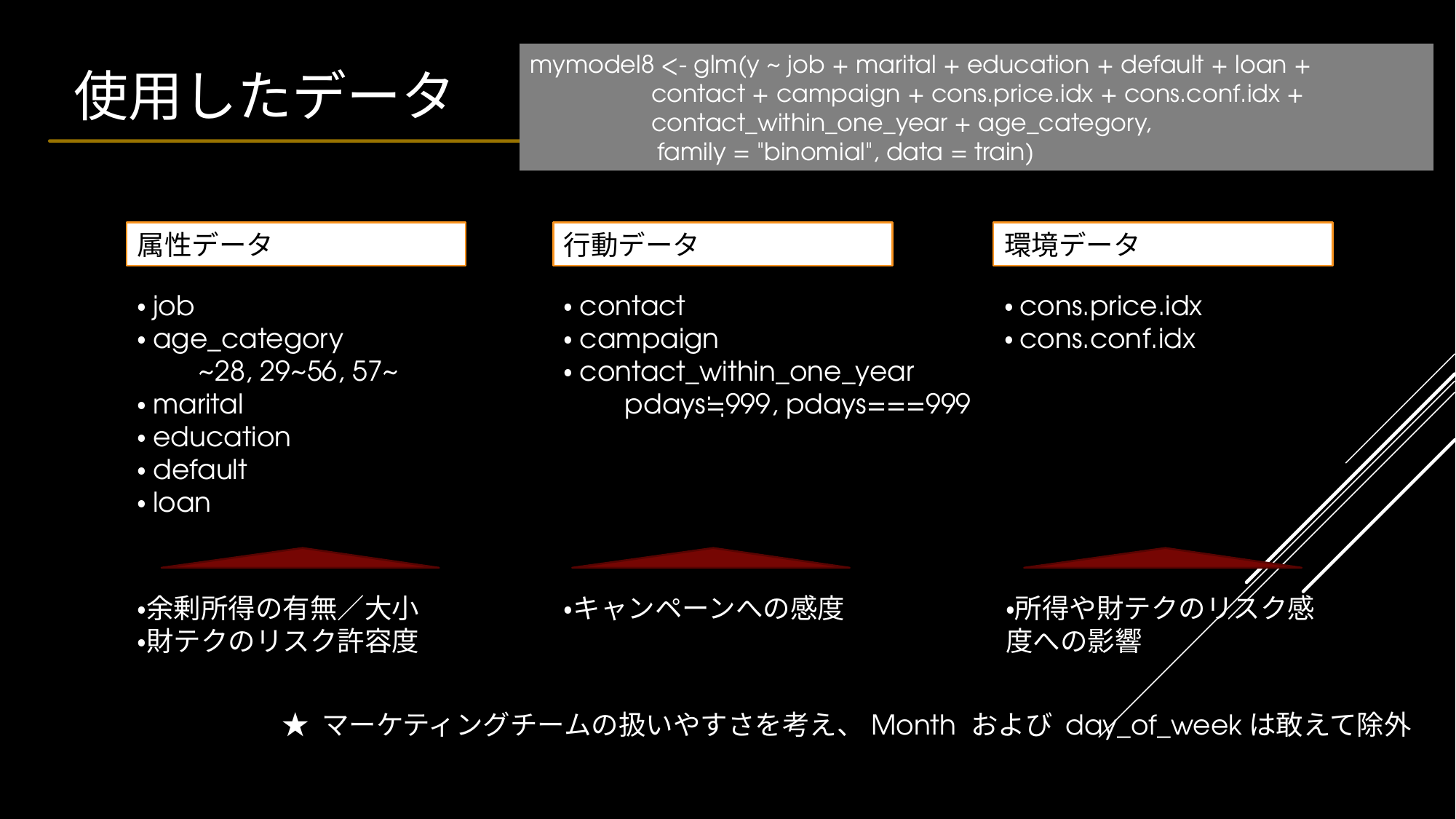

# 使用したデータ
mymodel8 <- glm(y ~ job + marital + education + default + loan +
                  contact + campaign + cons.price.idx + cons.conf.idx +
                  contact_within_one_year + age_category,
　　　　　family = "binomial", data = train)
属性データ
行動データ
環境データ
・job
・age_category
　　~28, 29~56, 57~
・marital
・education
・default
・loan
・contact
・campaign
・contact_within_one_year
        pdays≒999, pdays===999
・cons.price.idx
・cons.conf.idx

・余剰所得の有無／大小
・財テクのリスク許容度
・キャンペーンへの感度
・所得や財テクのリスク感度への影響
★ マーケティングチームの扱いやすさを考え、Month および day_of_weekは敢えて除外